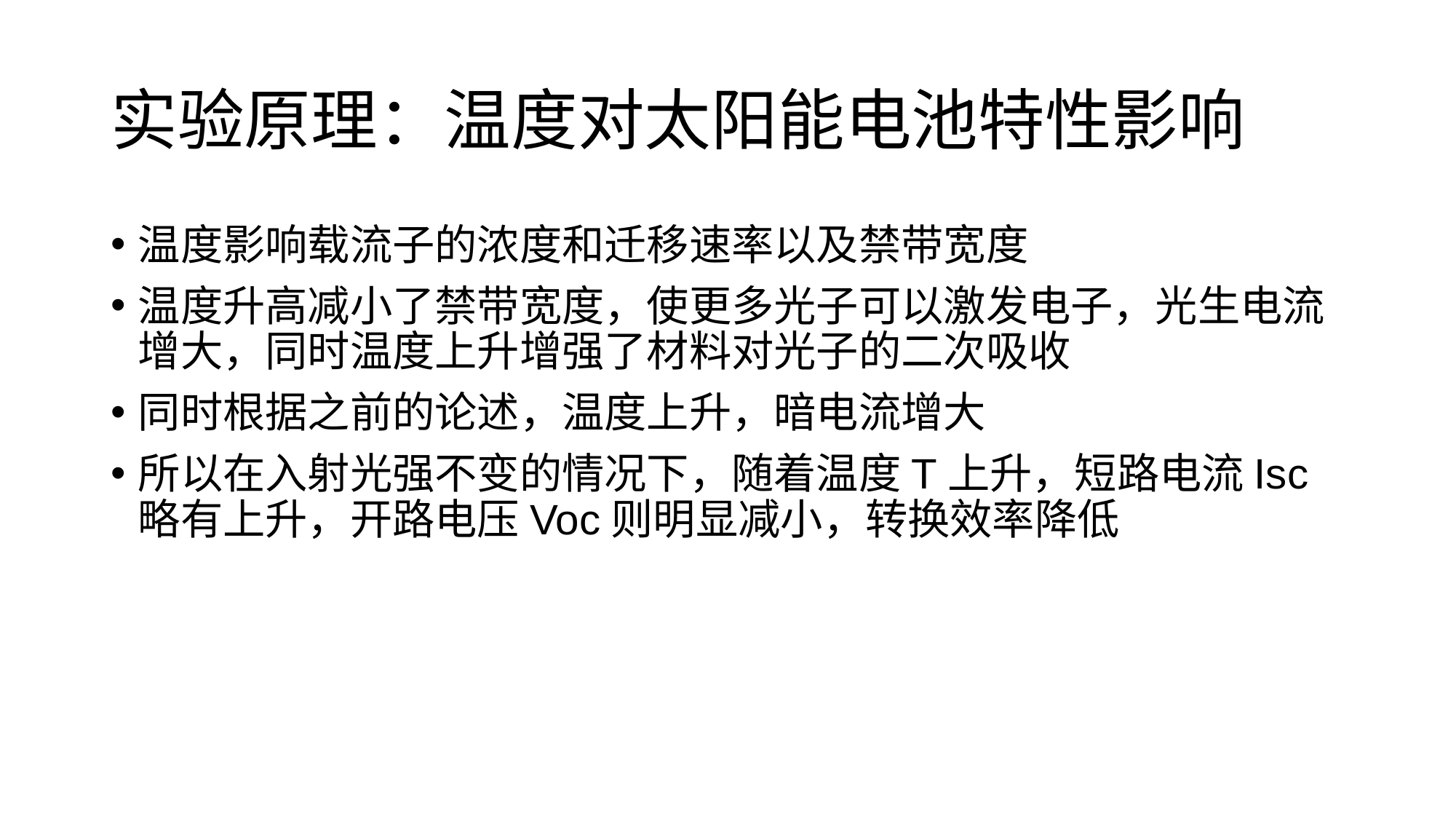

# 实验原理：温度对太阳能电池特性影响
温度影响载流子的浓度和迁移速率以及禁带宽度
温度升高减小了禁带宽度，使更多光子可以激发电子，光生电流增大，同时温度上升增强了材料对光子的二次吸收
同时根据之前的论述，温度上升，暗电流增大
所以在入射光强不变的情况下，随着温度T上升，短路电流Isc略有上升，开路电压Voc则明显减小，转换效率降低